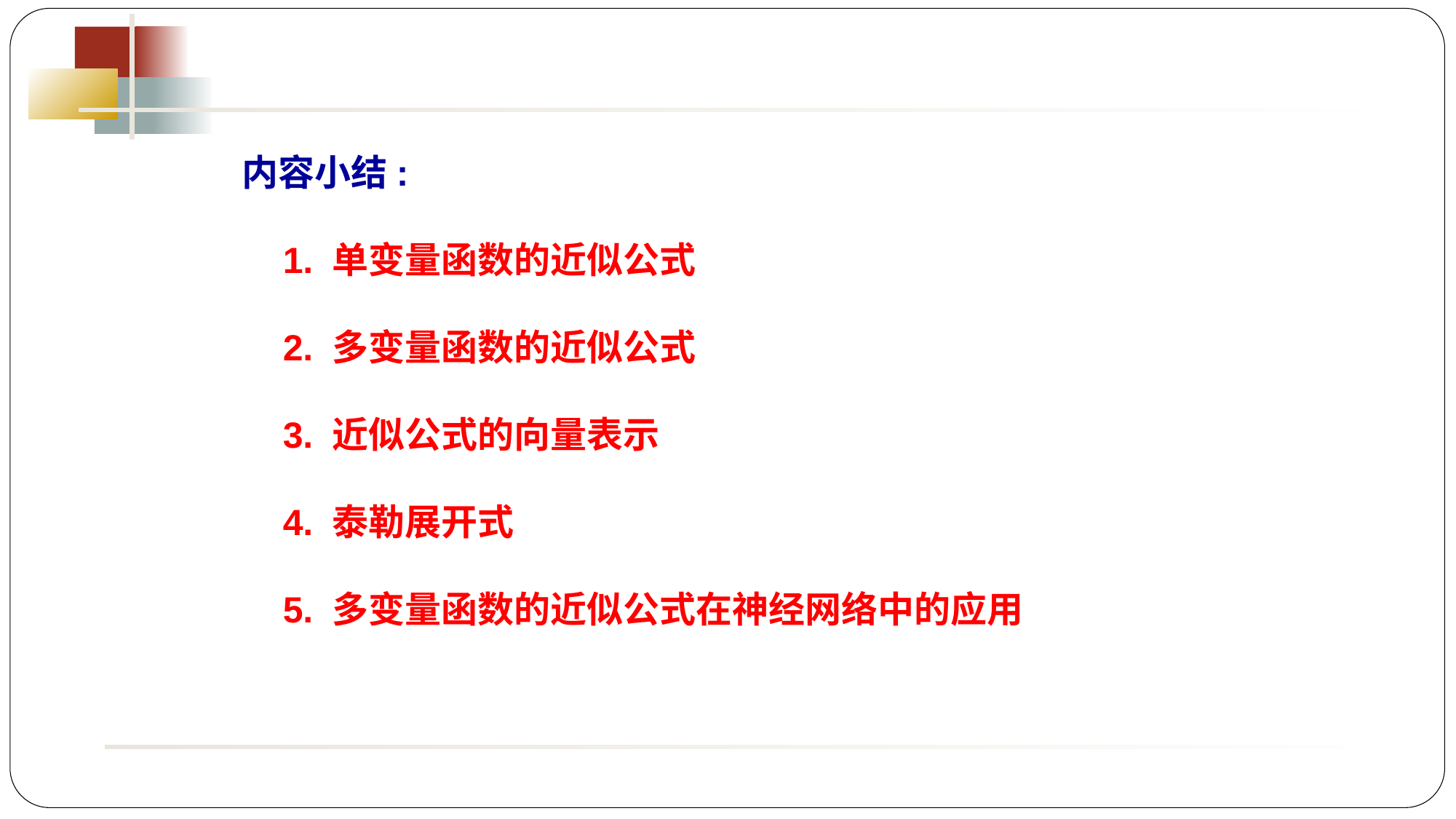

内容小结:
    1. 单变量函数的近似公式
    2. 多变量函数的近似公式
    3. 近似公式的向量表示
    4. 泰勒展开式
    5. 多变量函数的近似公式在神经网络中的应用